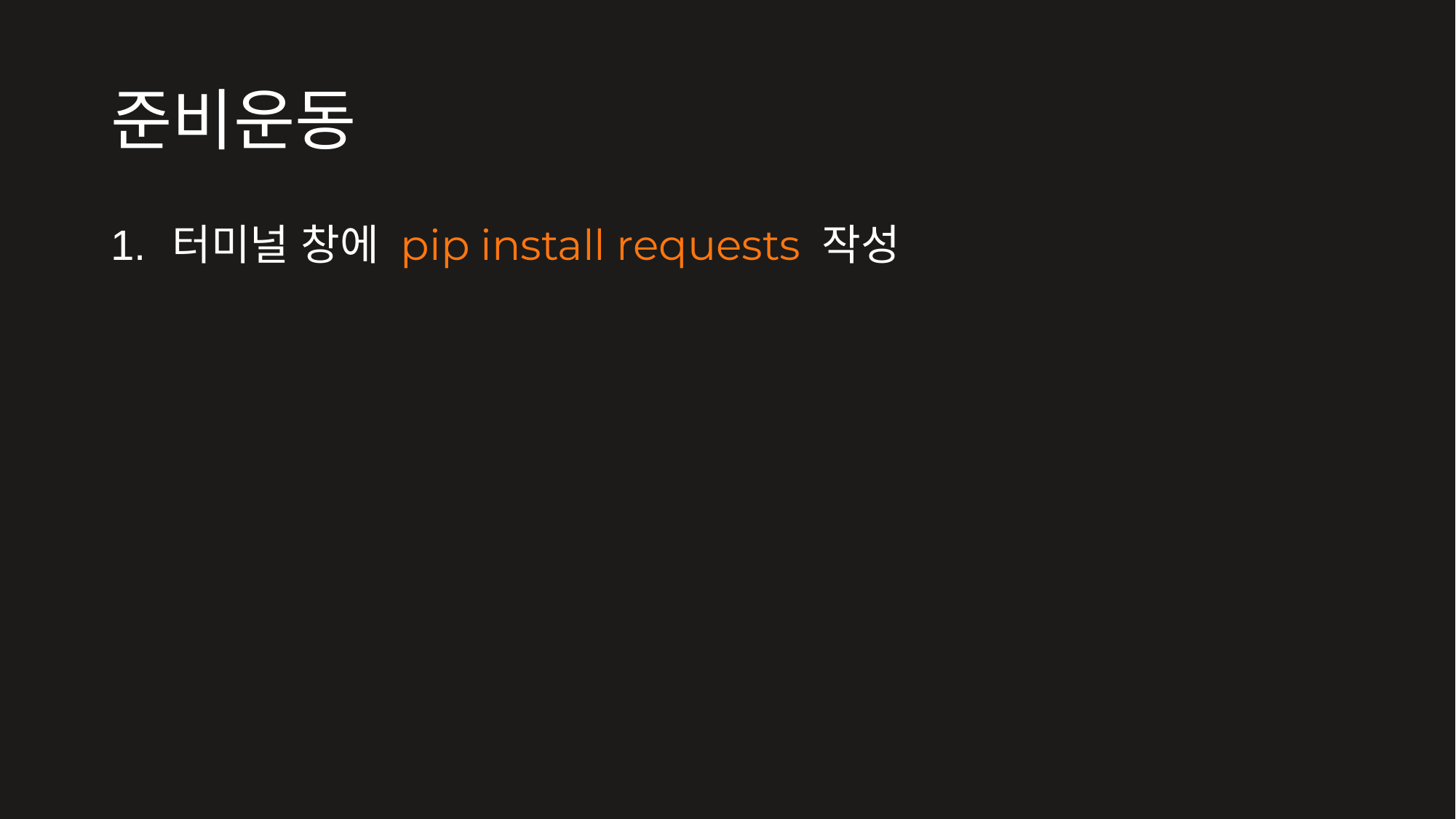

# 준비운동
터미널 창에 pip install requests 작성